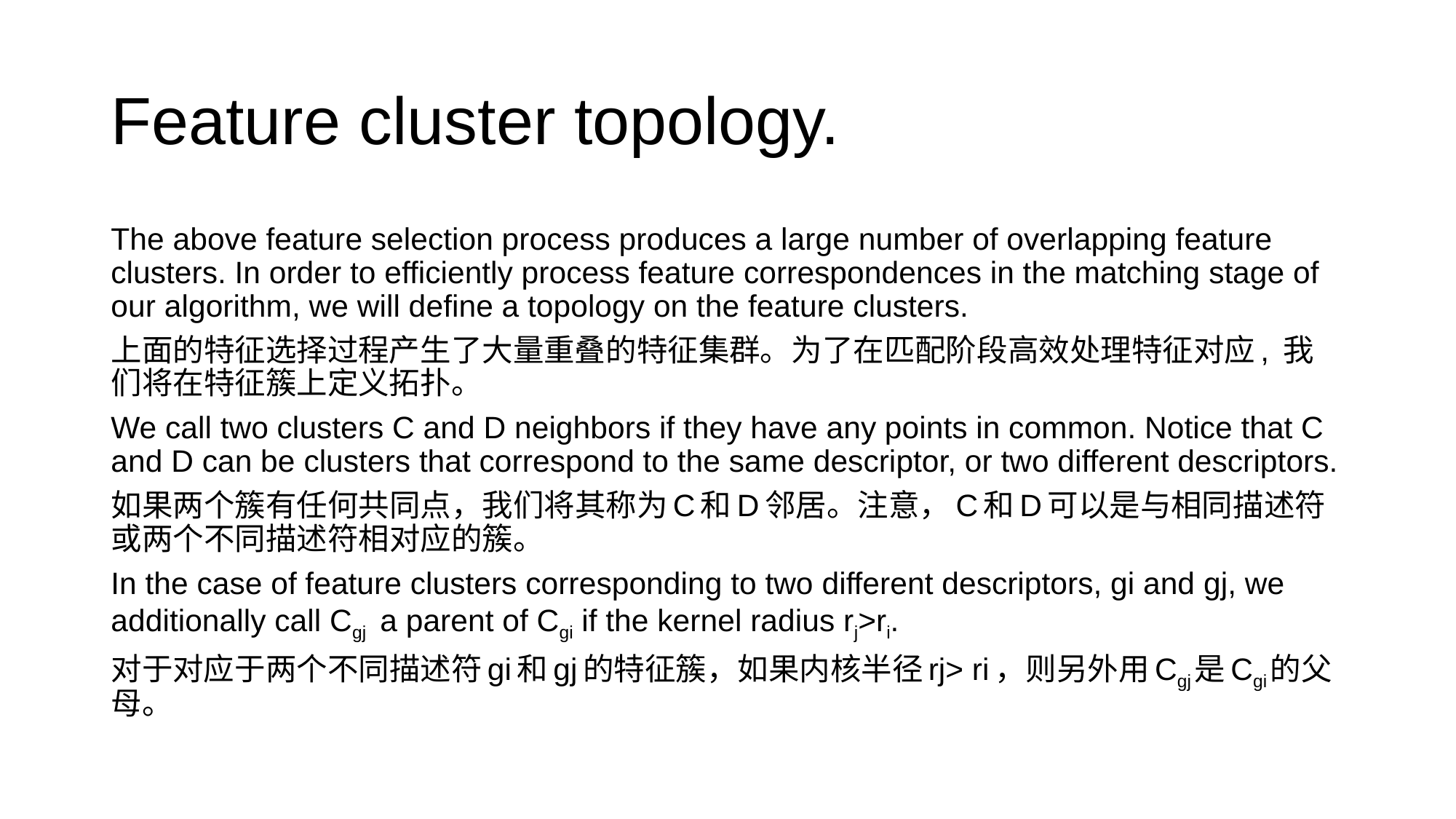

# Feature cluster topology.
The above feature selection process produces a large number of overlapping feature clusters. In order to efficiently process feature correspondences in the matching stage of our algorithm, we will define a topology on the feature clusters.
上面的特征选择过程产生了大量重叠的特征集群。为了在匹配阶段高效处理特征对应, 我们将在特征簇上定义拓扑。
We call two clusters C and D neighbors if they have any points in common. Notice that C and D can be clusters that correspond to the same descriptor, or two different descriptors.
如果两个簇有任何共同点，我们将其称为C和D邻居。注意，C和D可以是与相同描述符或两个不同描述符相对应的簇。
In the case of feature clusters corresponding to two different descriptors, gi and gj, we additionally call Cgj  a parent of Cgi if the kernel radius rj>ri.
对于对应于两个不同描述符gi和gj的特征簇，如果内核半径rj> ri，则另外用Cgj是Cgi的父母。